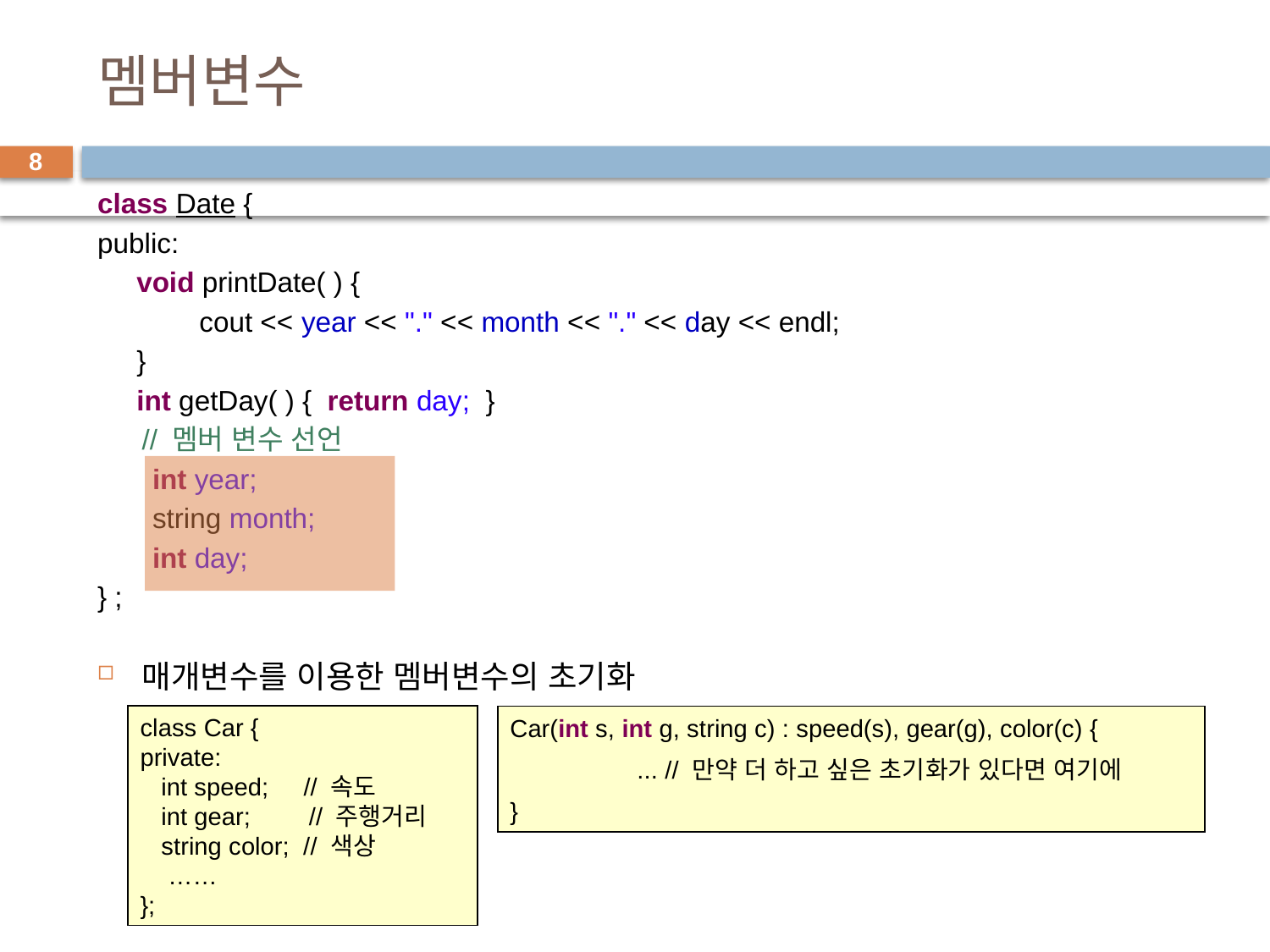

# 멤버변수
8
class Date {
public:
     void printDate( ) {
             cout << year << "." << month << "." << day << endl;
     }
     int getDay( ) {  return day;  }
 	// 멤버 변수 선언
       int year;
       string month;
       int day;
} ;

매개변수를 이용한 멤버변수의 초기화

class Car {
private:
   int speed;     // 속도
   int gear;	      // 주행거리
   string color;  // 색상
    ……
};
Car(int s, int g, string c) : speed(s), gear(g), color(c) {
	... // 만약 더 하고 싶은 초기화가 있다면 여기에
}